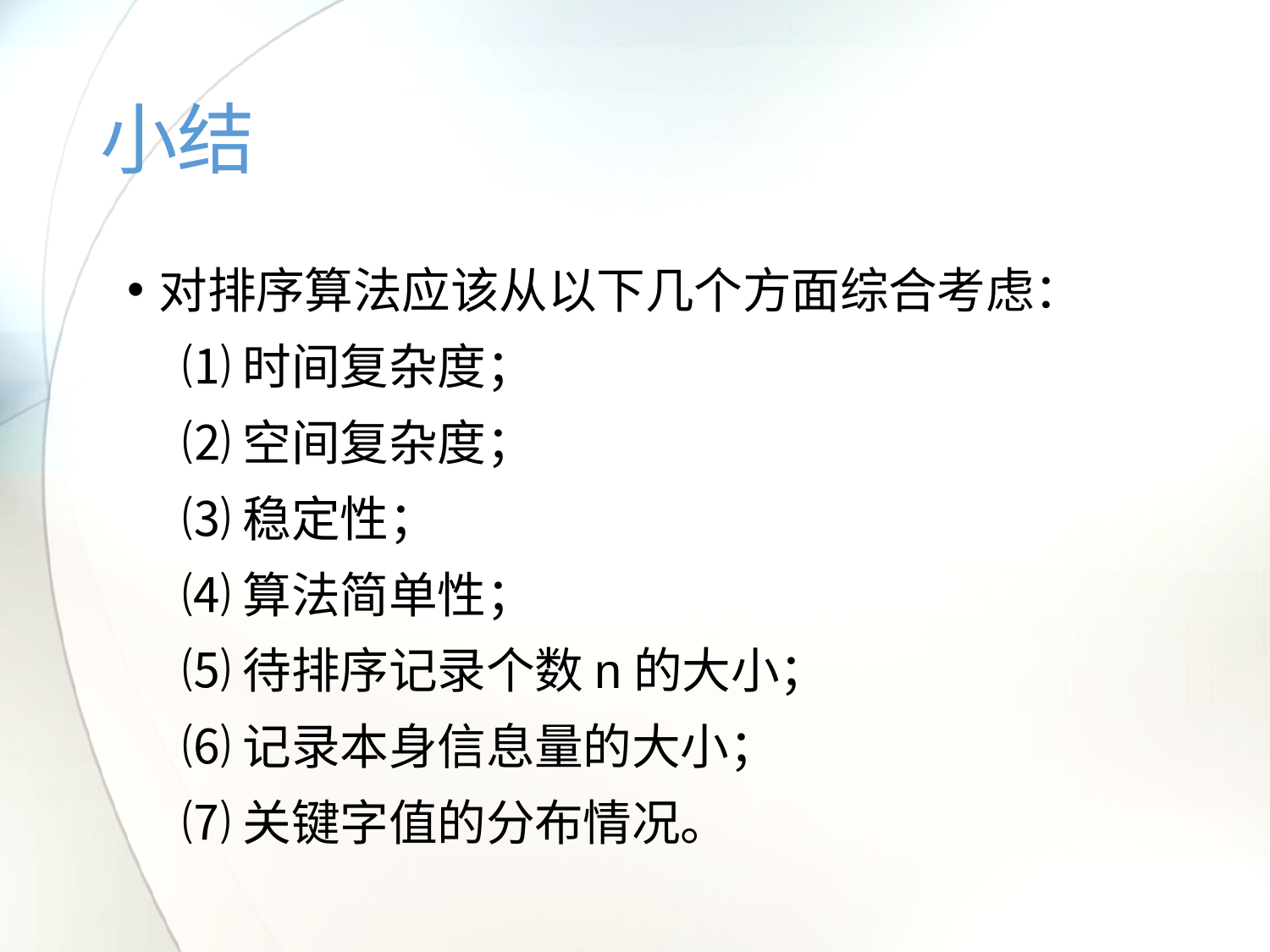

# 小结
对排序算法应该从以下几个方面综合考虑：
⑴时间复杂度；
⑵空间复杂度；
⑶稳定性；
⑷算法简单性；
⑸待排序记录个数n的大小；
⑹记录本身信息量的大小；
⑺关键字值的分布情况。